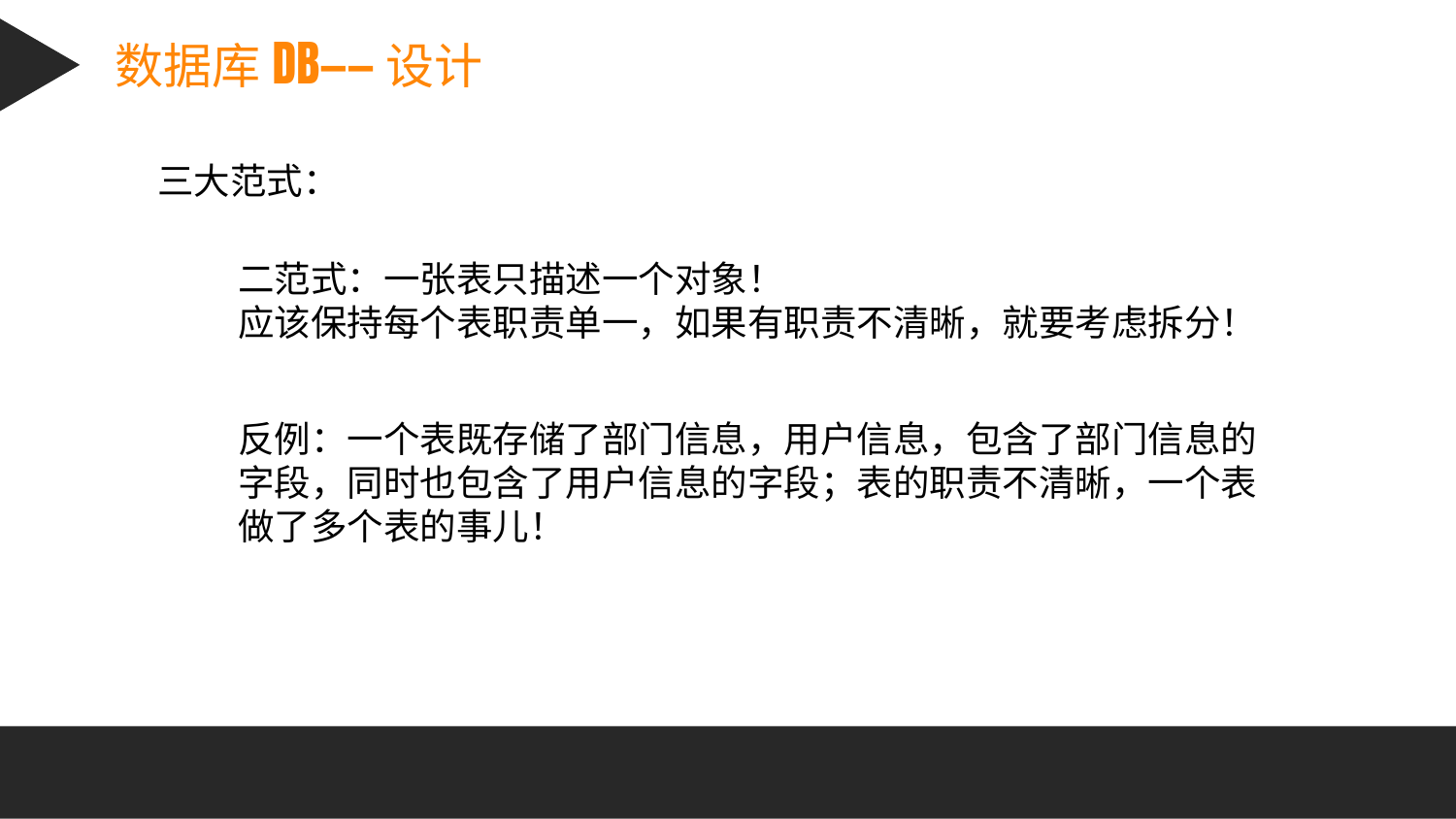

数据库DB——设计
三大范式：
二范式：一张表只描述一个对象！
应该保持每个表职责单一，如果有职责不清晰，就要考虑拆分！
反例：一个表既存储了部门信息，用户信息，包含了部门信息的字段，同时也包含了用户信息的字段；表的职责不清晰，一个表做了多个表的事儿！